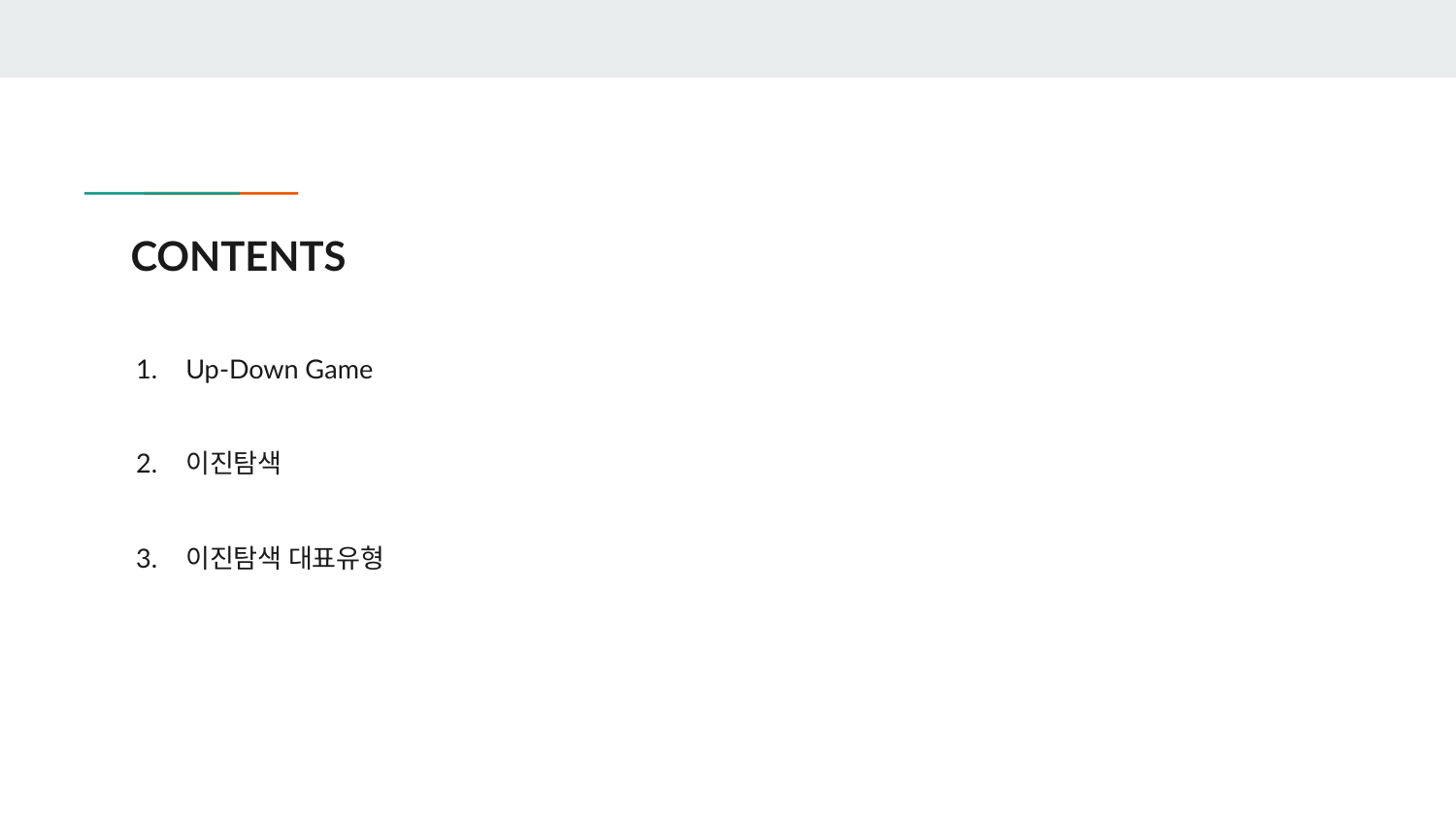

# CONTENTS

Up-Down Game

이진탐색

이진탐색 대표유형